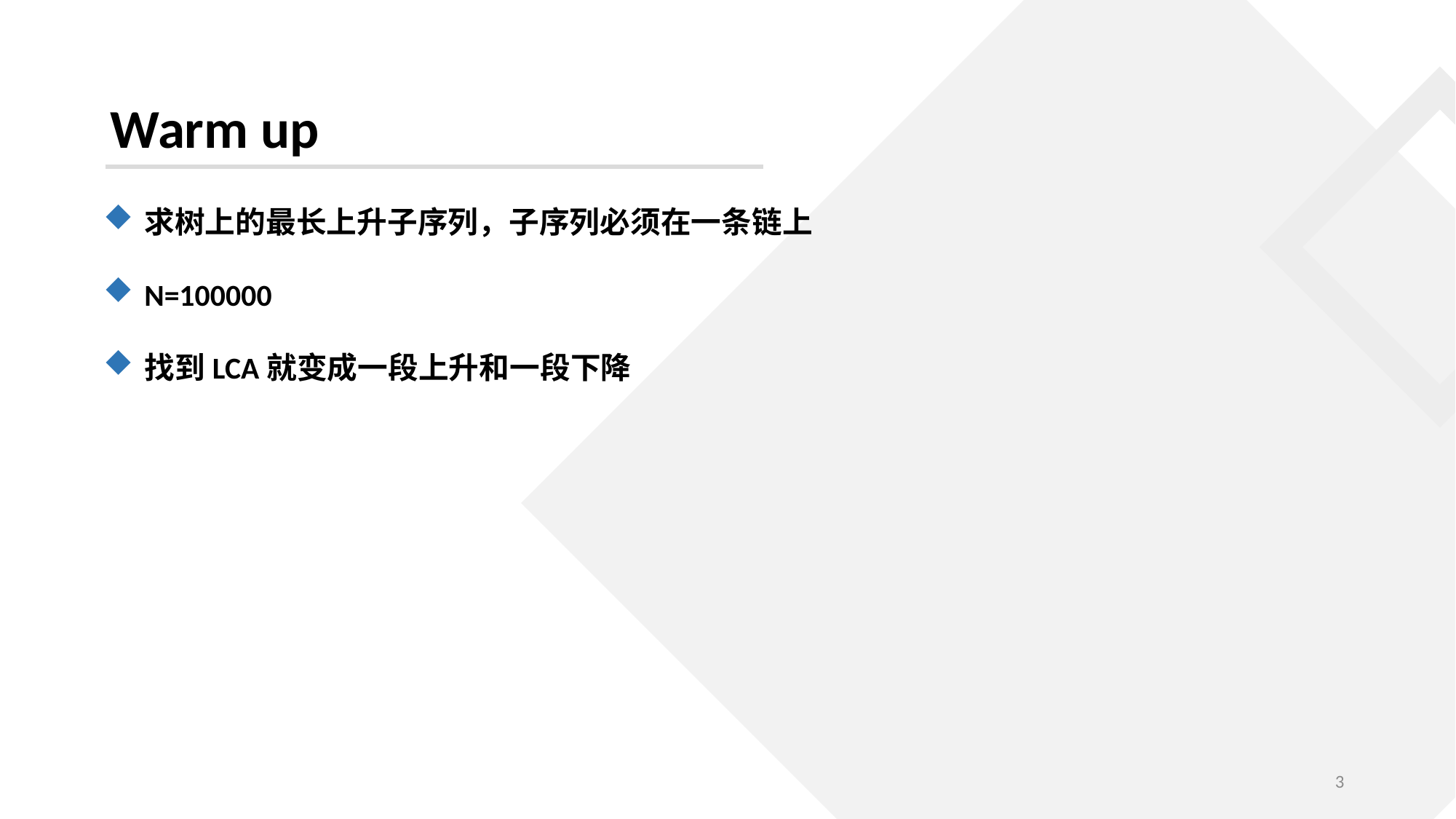

Warm up
求树上的最长上升子序列，子序列必须在一条链上

N=100000

找到LCA就变成一段上升和一段下降
3